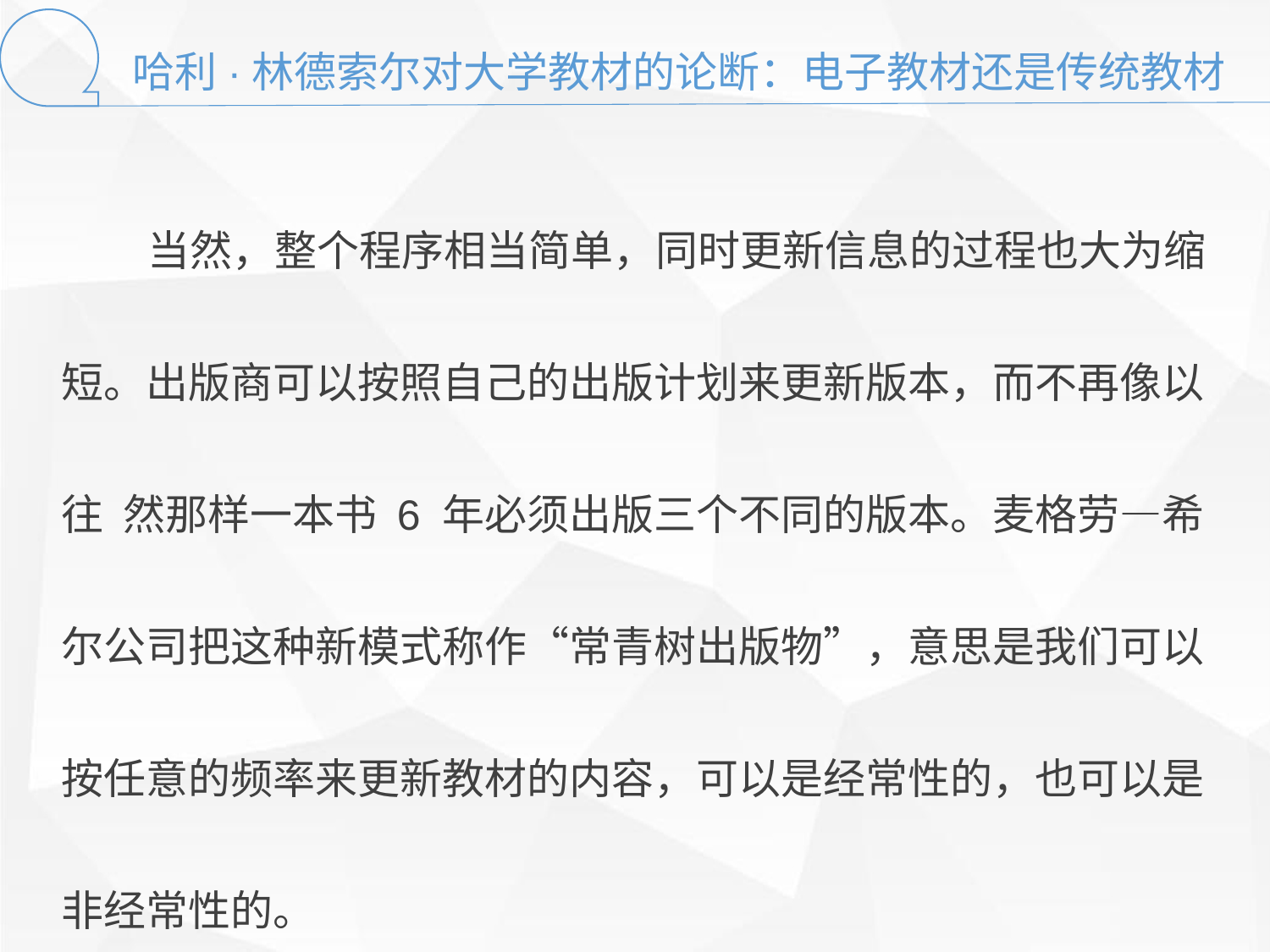

哈利·林德索尔对大学教材的论断：电子教材还是传统教材
        当然，整个程序相当简单，同时更新信息的过程也大为缩短。出版商可以按照自己的出版计划来更新版本，而不再像以往  然那样一本书 6 年必须出版三个不同的版本。麦格劳—希尔公司把这种新模式称作“常青树出版物”，意思是我们可以按任意的频率来更新教材的内容，可以是经常性的，也可以是非经常性的。